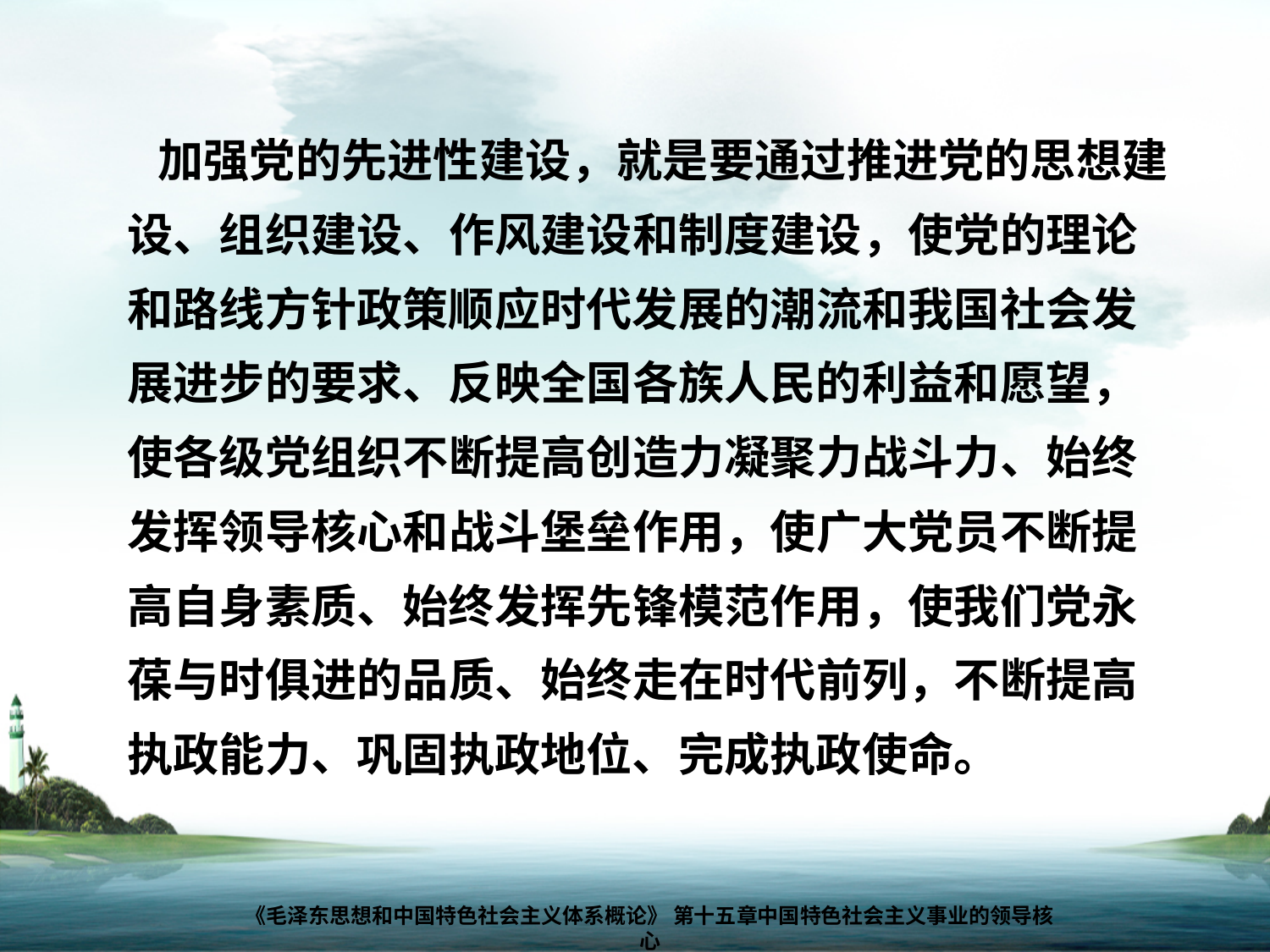

加强党的先进性建设，就是要通过推进党的思想建设、组织建设、作风建设和制度建设，使党的理论和路线方针政策顺应时代发展的潮流和我国社会发展进步的要求、反映全国各族人民的利益和愿望，使各级党组织不断提高创造力凝聚力战斗力、始终发挥领导核心和战斗堡垒作用，使广大党员不断提高自身素质、始终发挥先锋模范作用，使我们党永葆与时俱进的品质、始终走在时代前列，不断提高执政能力、巩固执政地位、完成执政使命。
《毛泽东思想和中国特色社会主义体系概论》 第十五章中国特色社会主义事业的领导核心